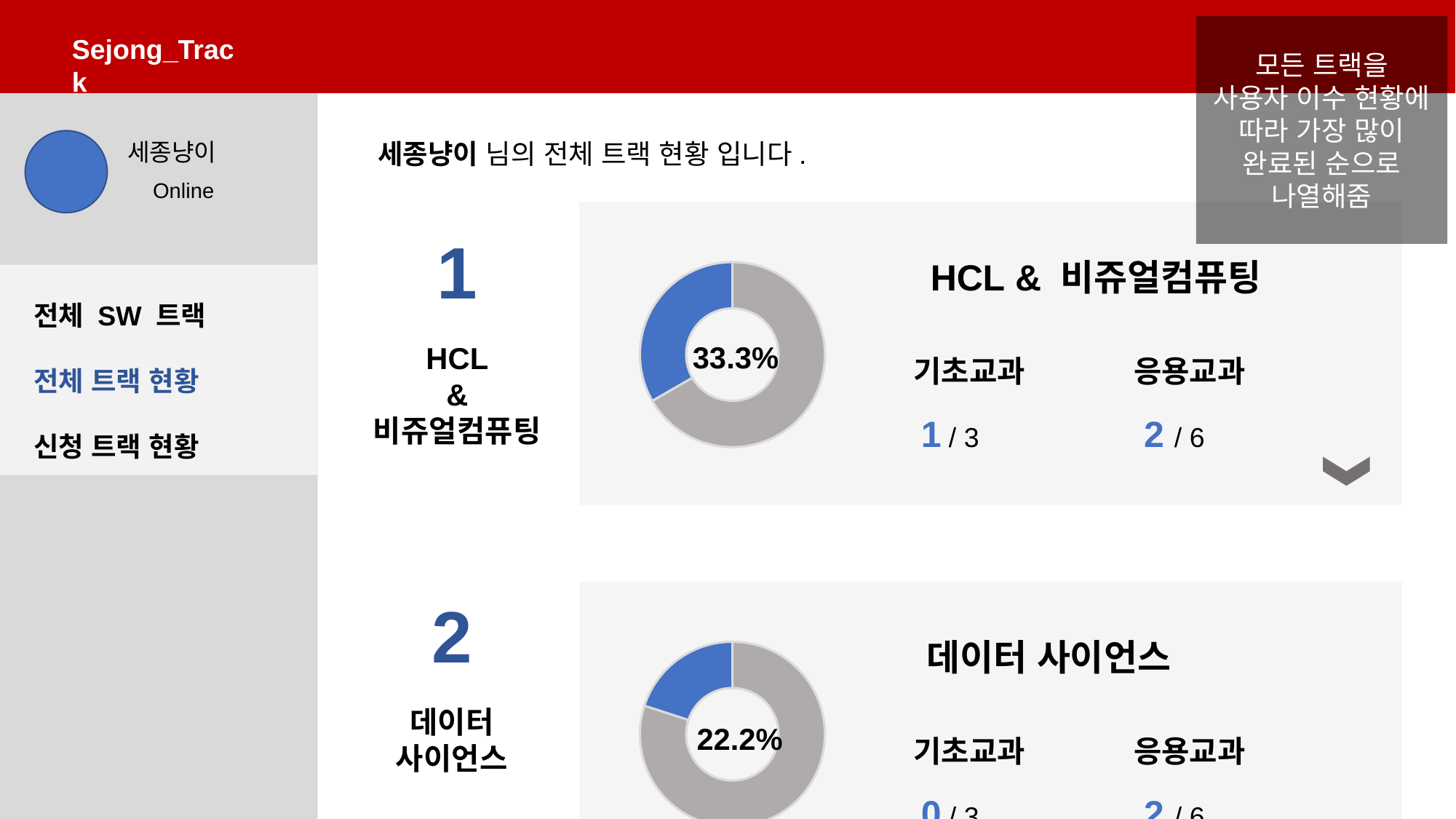

모든 트랙을
사용자 이수 현황에 따라 가장 많이 완료된 순으로 나열해줌
Sejong_Track

세종냥이
세종냥이 님의 전체 트랙 현황 입니다.
Online

1

### Chart

| Category | 판매 |
|---|---|
| 1분기 | 2.0 |
| 2분기 | 1.0 |
HCL & 비쥬얼컴퓨팅

전체 SW 트랙

전체 트랙 현황

신청 트랙 현황
기초교과
 1 / 3
응용교과
 2 / 6
33.3%
HCL
&
비쥬얼컴퓨팅

2

### Chart

| Category | 판매 |
|---|---|
| 1분기 | 0.8 |
| 2분기 | 0.2 |
데이터 사이언스
데이터
사이언스
기초교과
 0 / 3
응용교과
 2 / 6
22.2%